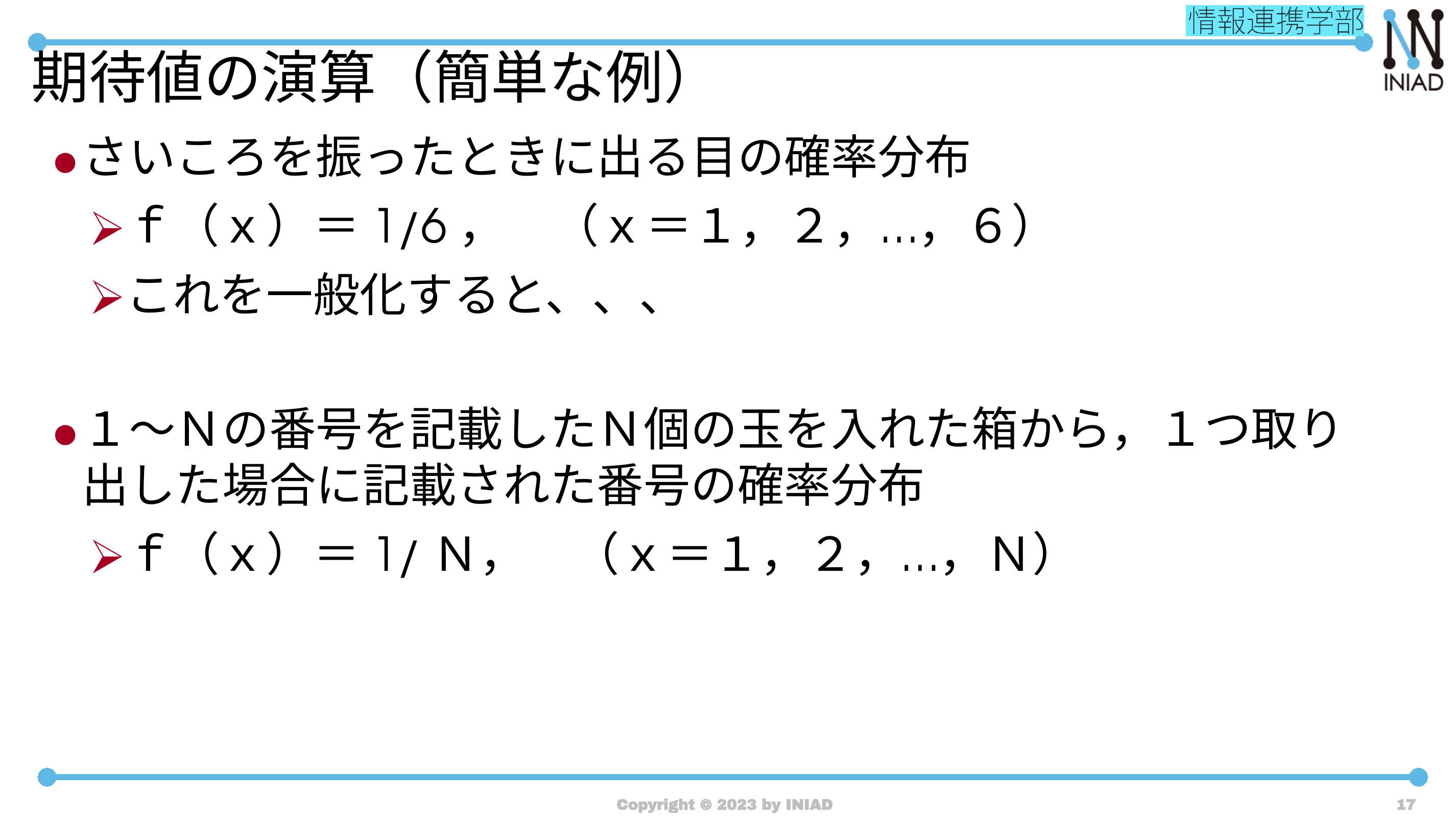

# 期待値の演算（簡単な例）
さいころを振ったときに出る目の確率分布
ｆ（ｘ）＝1/6，　（ｘ＝１，２，…，６）
これを一般化すると、、、
１～Ｎの番号を記載したＮ個の玉を入れた箱から，１つ取り出した場合に記載された番号の確率分布
ｆ（ｘ）＝1/Ｎ，　（ｘ＝１，２，…，Ｎ）
Copyright © 2023 by INIAD
17